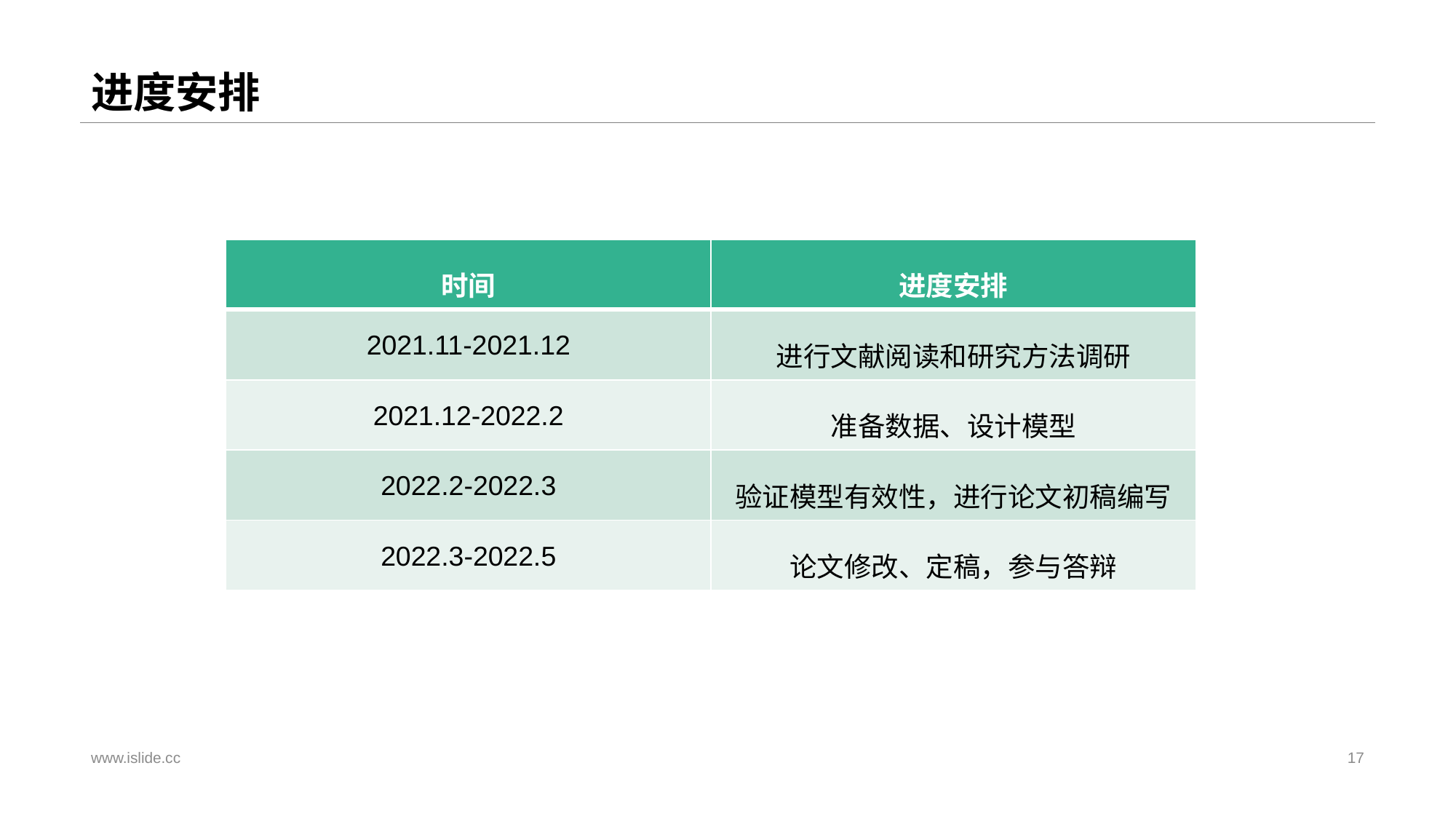

# 进度安排
| 时间 | 进度安排 |
| --- | --- |
| 2021.11-2021.12 | 进行文献阅读和研究方法调研 |
| 2021.12-2022.2 | 准备数据、设计模型 |
| 2022.2-2022.3 | 验证模型有效性，进行论文初稿编写 |
| 2022.3-2022.5 | 论文修改、定稿，参与答辩 |
www.islide.cc
17